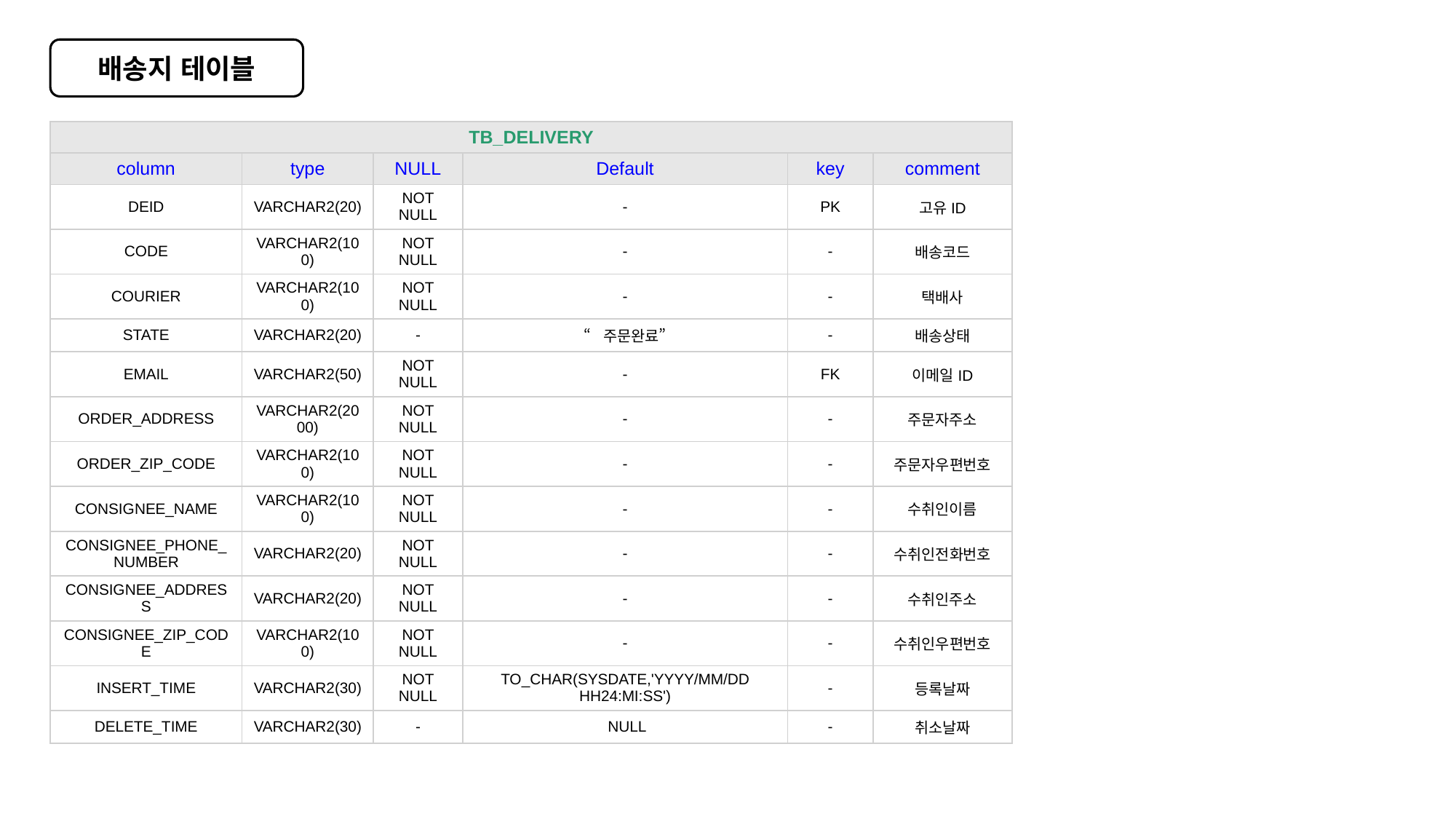

배송지 테이블
| TB\_DELIVERY |  |  |  |  |  |
| --- | --- | --- | --- | --- | --- |
| column | type | NULL | Default | key | comment |
| DEID | VARCHAR2(20) | NOT NULL | - | PK | 고유ID |
| CODE | VARCHAR2(100) | NOT NULL | - | - | 배송코드 |
| COURIER | VARCHAR2(100) | NOT NULL | - | - | 택배사 |
| STATE | VARCHAR2(20) | - | “주문완료” | - | 배송상태 |
| EMAIL | VARCHAR2(50) | NOT NULL | - | FK | 이메일ID |
| ORDER\_ADDRESS | VARCHAR2(2000) | NOT NULL | - | - | 주문자주소 |
| ORDER\_ZIP\_CODE | VARCHAR2(100) | NOT NULL | - | - | 주문자우편번호 |
| CONSIGNEE\_NAME | VARCHAR2(100) | NOT NULL | - | - | 수취인이름 |
| CONSIGNEE\_PHONE\_NUMBER | VARCHAR2(20) | NOT NULL | - | - | 수취인전화번호 |
| CONSIGNEE\_ADDRESS | VARCHAR2(20) | NOT NULL | - | - | 수취인주소 |
| CONSIGNEE\_ZIP\_CODE | VARCHAR2(100) | NOT NULL | - | - | 수취인우편번호 |
| INSERT\_TIME | VARCHAR2(30) | NOT NULL | TO\_CHAR(SYSDATE,'YYYY/MM/DD HH24:MI:SS') | - | 등록날짜 |
| DELETE\_TIME | VARCHAR2(30) | - | NULL | - | 취소날짜 |